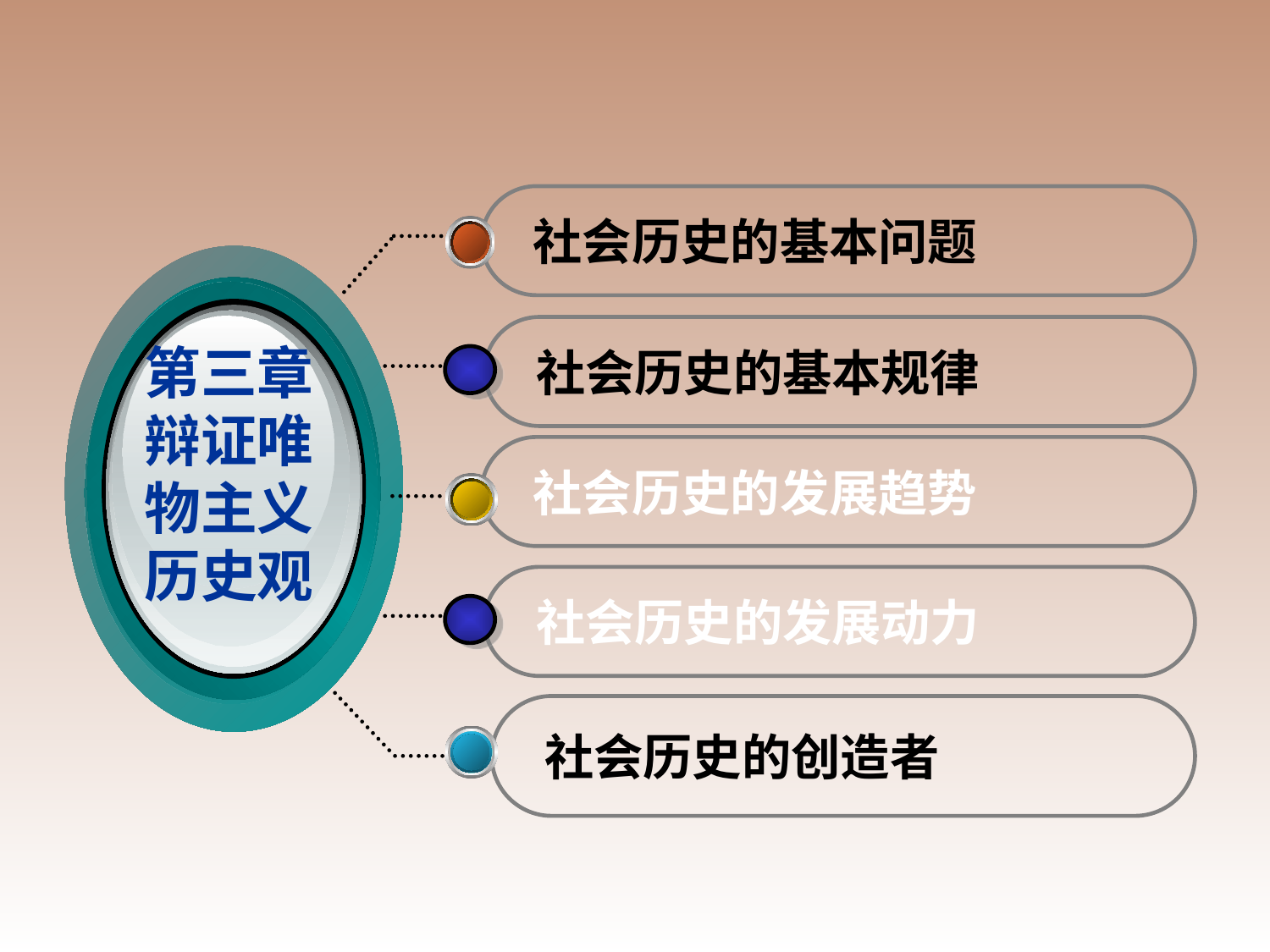

社会历史的基本问题

第三章辩证唯物主义历史观

 社会历史的基本规律

 社会历史的发展趋势

 社会历史的发展动力

 社会历史的创造者